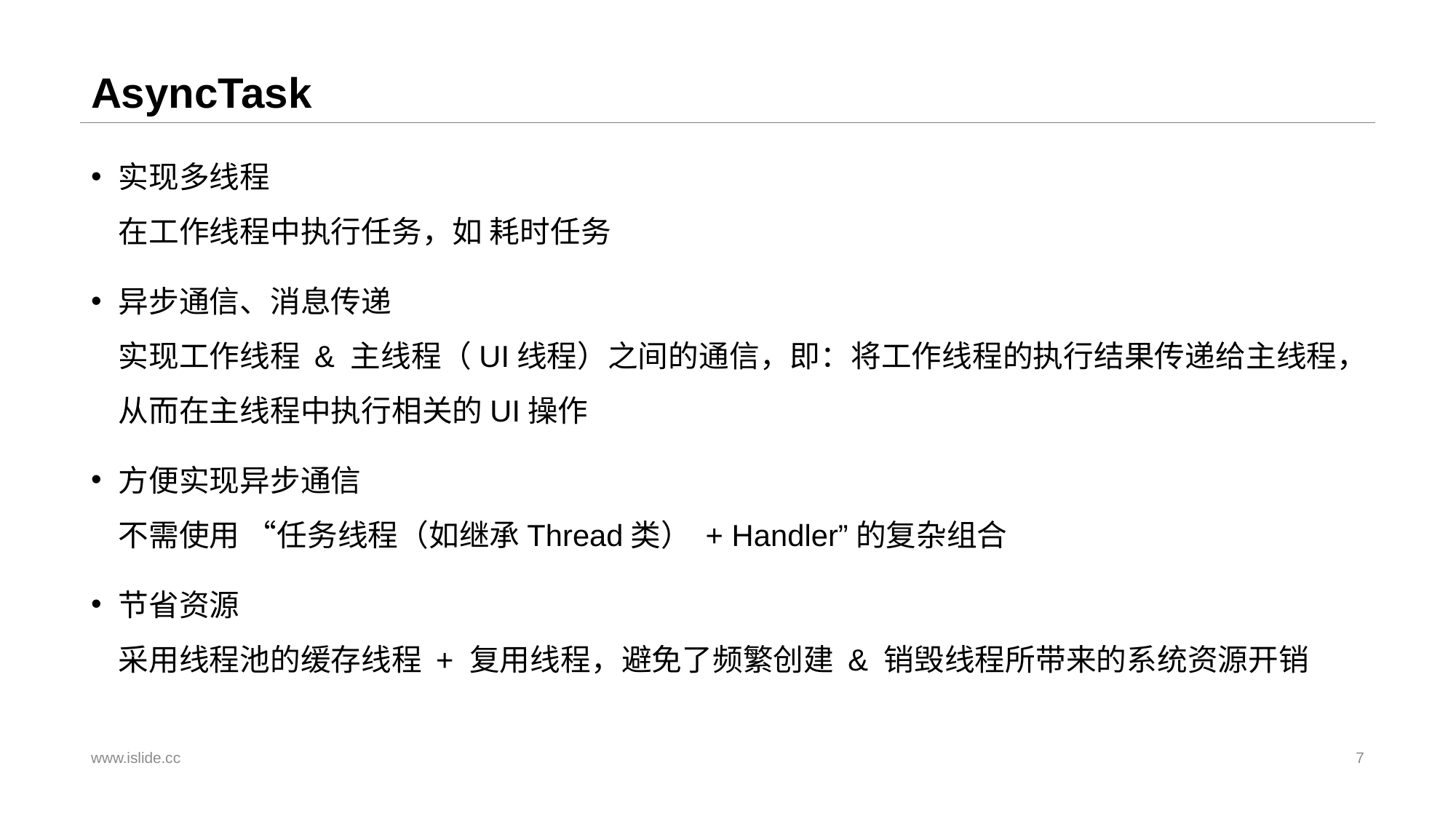

# AsyncTask
实现多线程
在工作线程中执行任务，如 耗时任务
异步通信、消息传递
实现工作线程 & 主线程（UI线程）之间的通信，即：将工作线程的执行结果传递给主线程，从而在主线程中执行相关的UI操作
方便实现异步通信
不需使用 “任务线程（如继承Thread类） + Handler”的复杂组合
节省资源
采用线程池的缓存线程 + 复用线程，避免了频繁创建 & 销毁线程所带来的系统资源开销
www.islide.cc
7